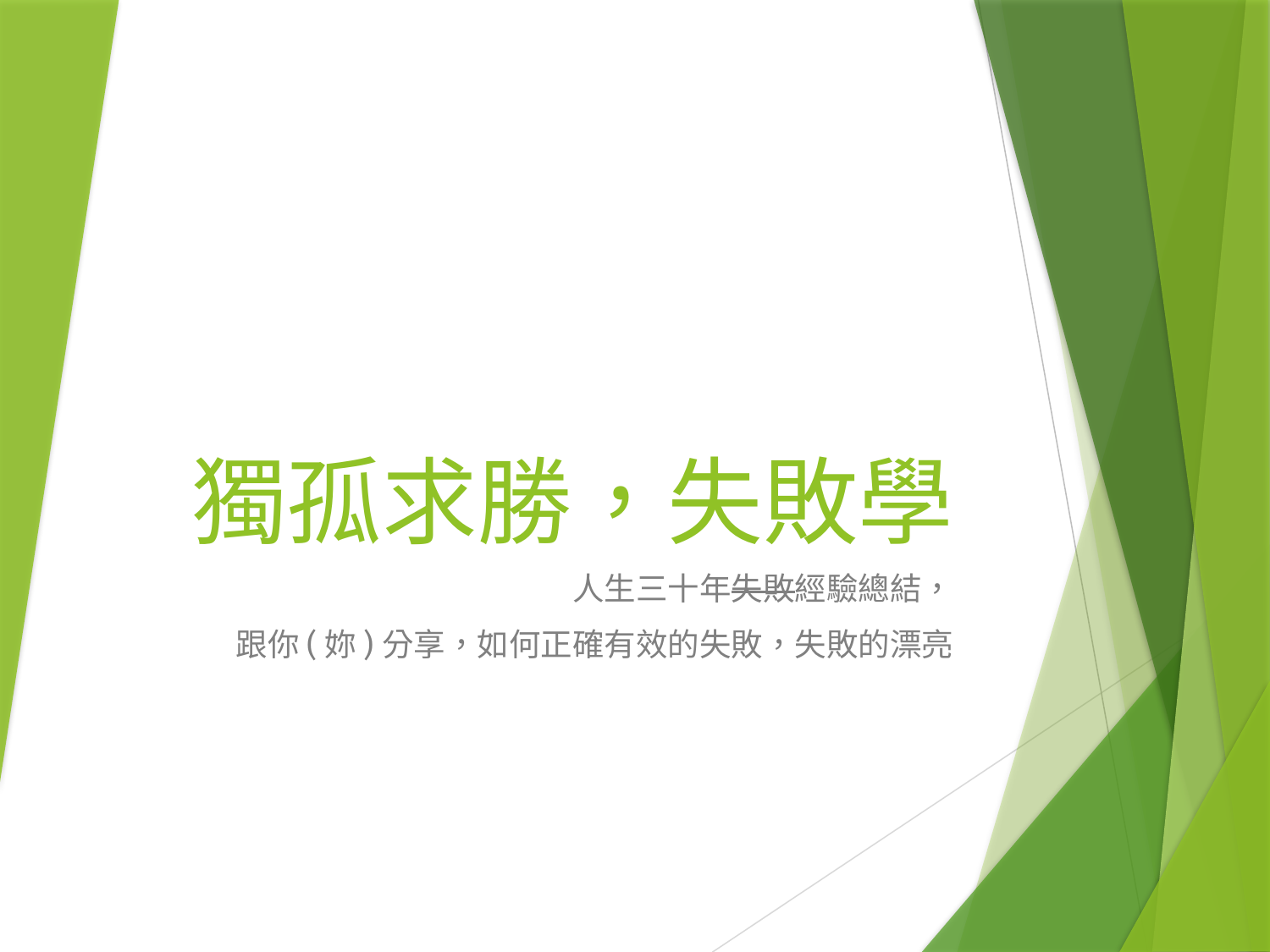

# 獨孤求勝，失敗學
人生三十年失敗經驗總結，
跟你(妳)分享，如何正確有效的失敗，失敗的漂亮